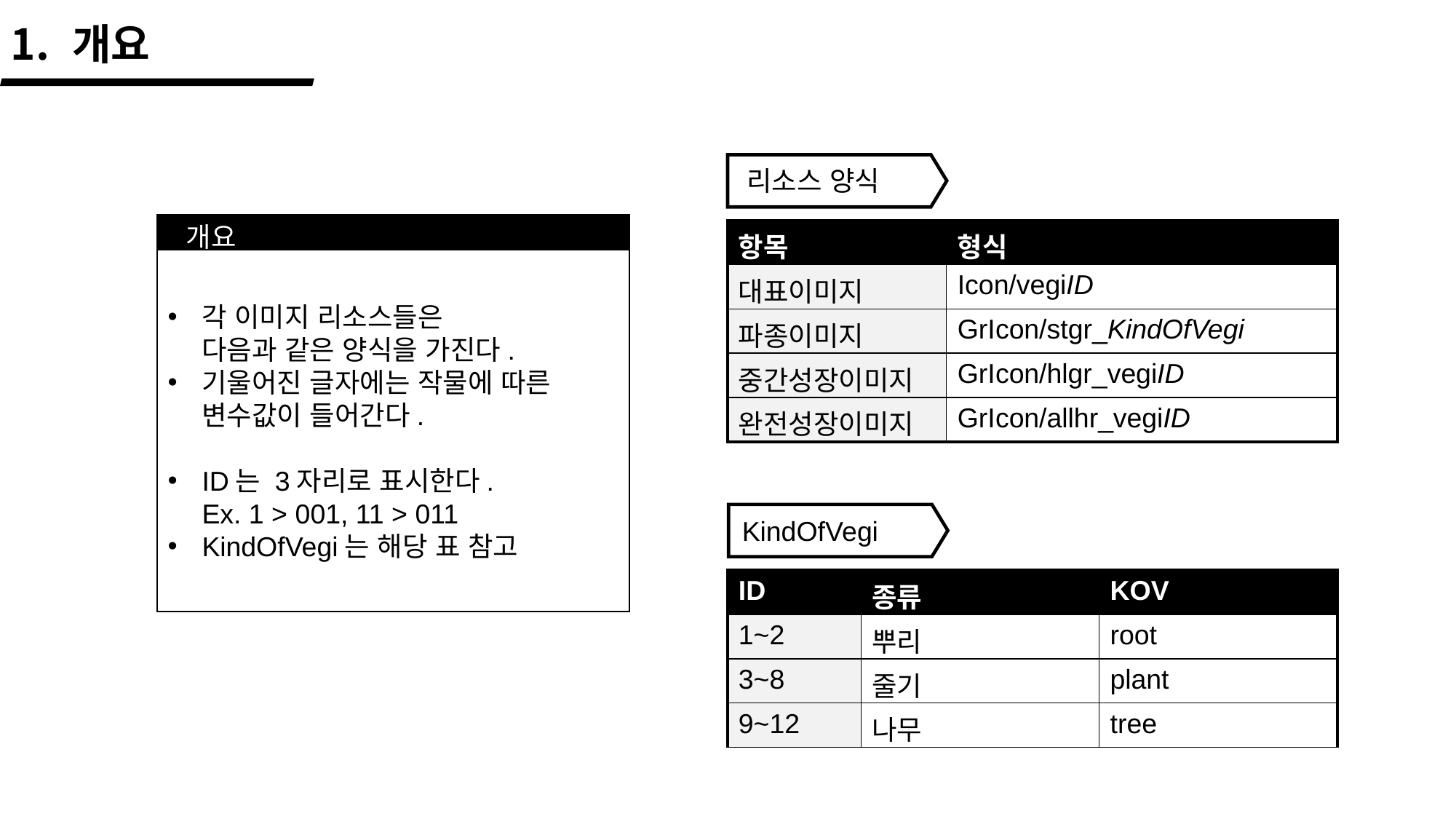

개요

리소스 양식
개요

각 이미지 리소스들은
다음과 같은 양식을 가진다.
기울어진 글자에는 작물에 따른
변수값이 들어간다.

ID는 3자리로 표시한다.
Ex. 1 > 001, 11 > 011
KindOfVegi는 해당 표 참고
| 항목 | 형식 |
| --- | --- |
| 대표이미지 | Icon/vegiID |
| 파종이미지 | GrIcon/stgr\_KindOfVegi |
| 중간성장이미지 | GrIcon/hlgr\_vegiID |
| 완전성장이미지 | GrIcon/allhr\_vegiID |

KindOfVegi
| ID | 종류 | KOV |
| --- | --- | --- |
| 1~2 | 뿌리 | root |
| 3~8 | 줄기 | plant |
| 9~12 | 나무 | tree |